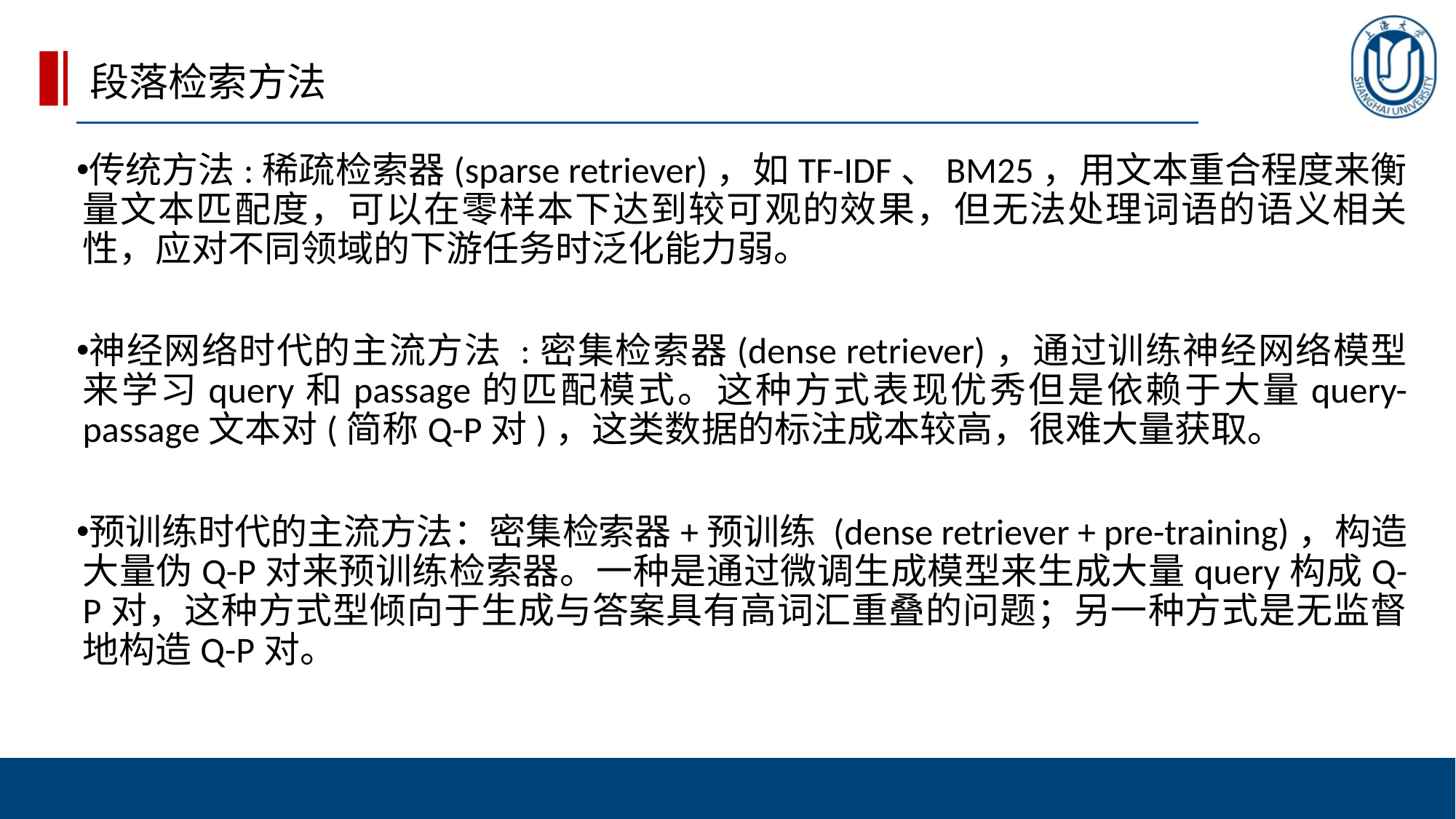

# 段落检索方法
传统方法:稀疏检索器(sparse retriever)，如TF-IDF、BM25，用文本重合程度来衡量文本匹配度，可以在零样本下达到较可观的效果，但无法处理词语的语义相关性，应对不同领域的下游任务时泛化能力弱。

神经网络时代的主流方法 :密集检索器(dense retriever)，通过训练神经网络模型来学习query和passage的匹配模式。这种方式表现优秀但是依赖于大量query-passage文本对(简称Q-P对)，这类数据的标注成本较高，很难大量获取。

预训练时代的主流方法：密集检索器+预训练 (dense retriever + pre-training)，构造大量伪Q-P对来预训练检索器。一种是通过微调生成模型来生成大量query构成Q-P对，这种方式型倾向于生成与答案具有高词汇重叠的问题；另一种方式是无监督地构造Q-P对。
4